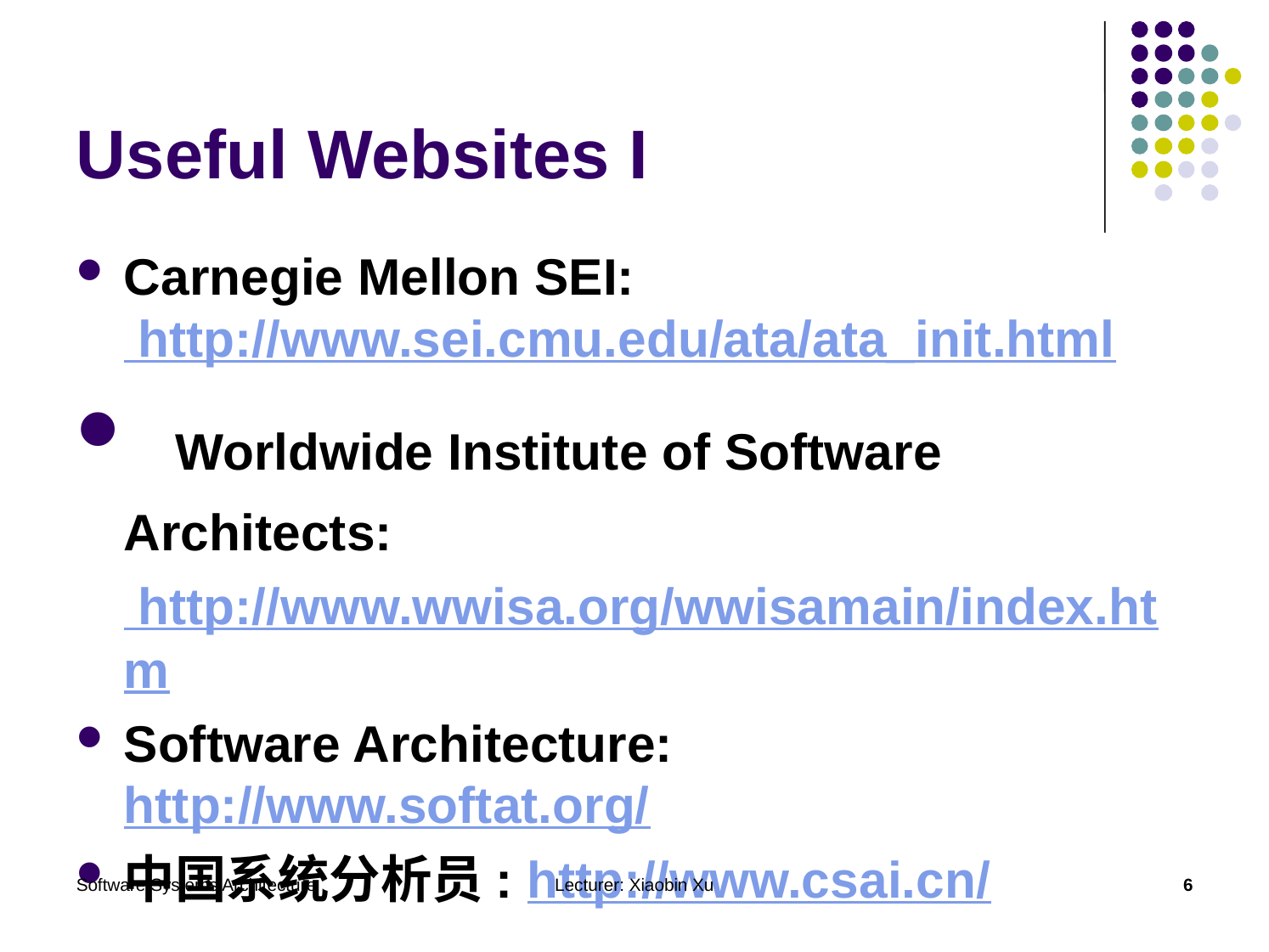

# Useful Websites I
Carnegie Mellon SEI:  http://www.sei.cmu.edu/ata/ata_init.html
	Worldwide Institute of Software Architects:  http://www.wwisa.org/wwisamain/index.htm
Software Architecture: http://www.softat.org/
中国系统分析员: http://www.csai.cn/
Software Systems Architecture
Lecturer: Xiaobin Xu
6